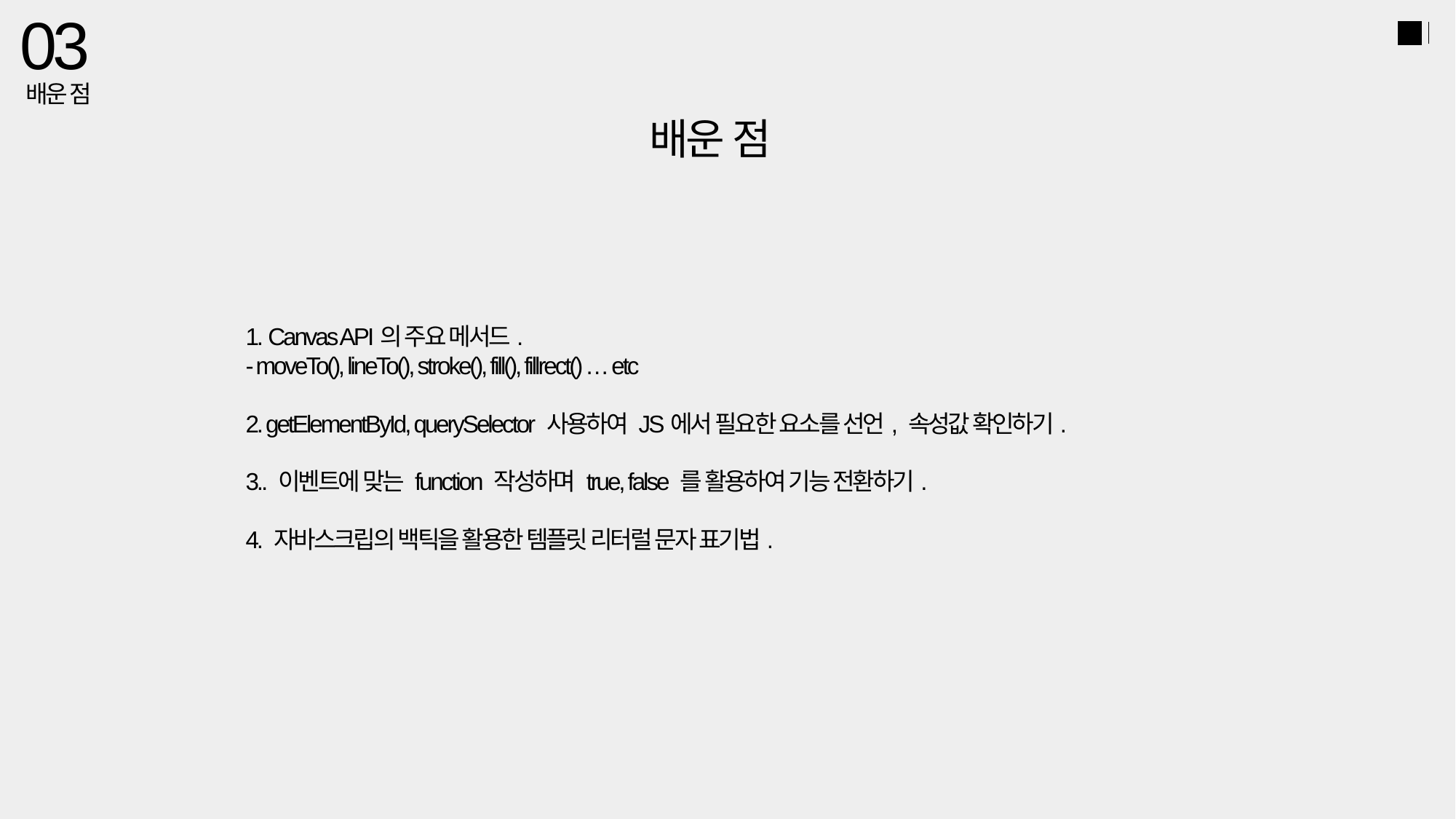

03
 배운 점

배운 점
1. Canvas API의 주요 메서드.
- moveTo(), lineTo(), stroke(), fill(), fillrect() … etc

2. getElementById, querySelector 사용하여 JS에서 필요한 요소를 선언, 속성값 확인하기.

3.. 이벤트에 맞는 function 작성하며 true, false 를 활용하여 기능 전환하기.

4. 자바스크립의 백틱을 활용한 템플릿 리터럴 문자 표기법.